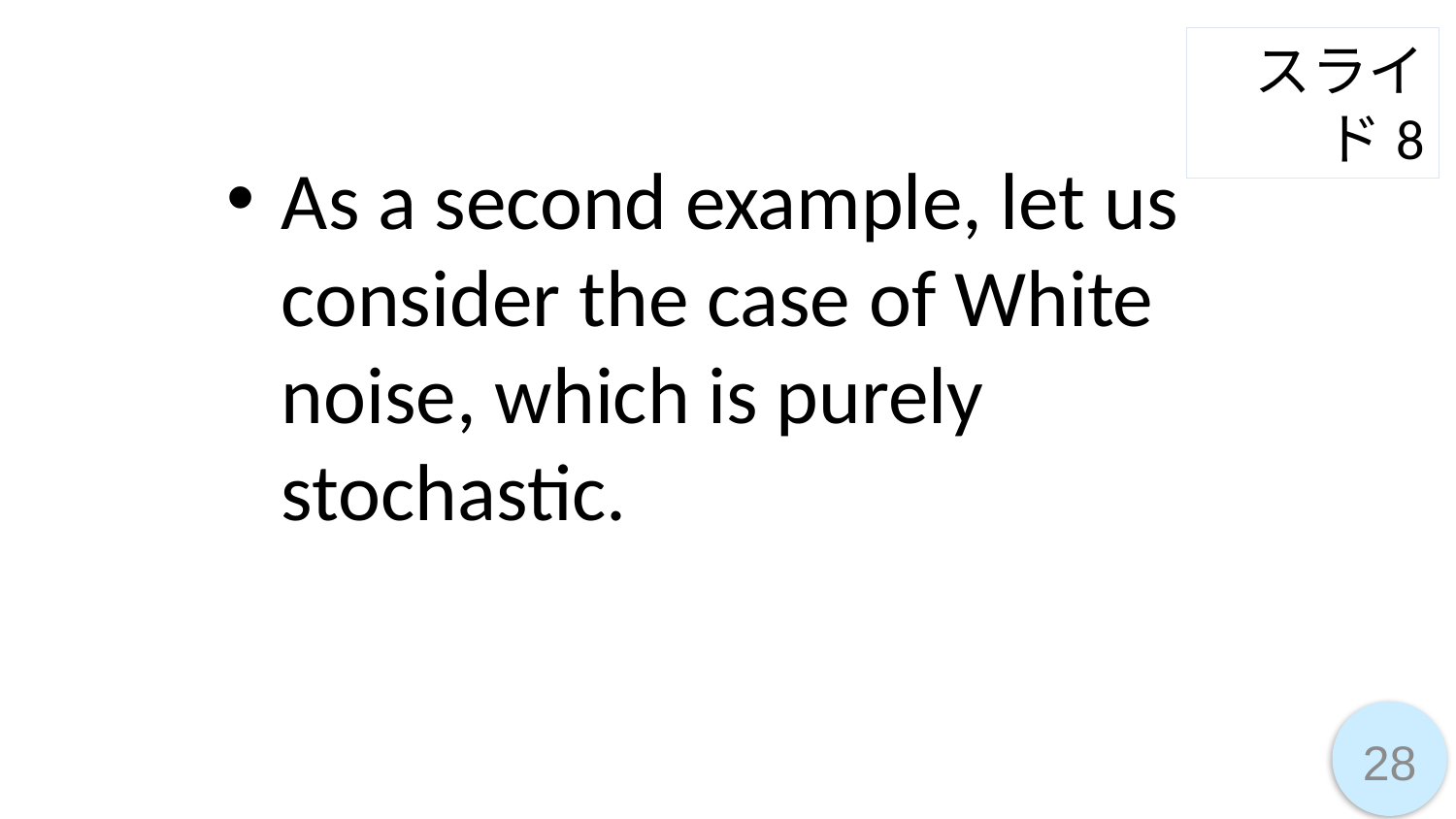

スライド8
As a second example, let us consider the case of White noise, which is purely stochastic.
28